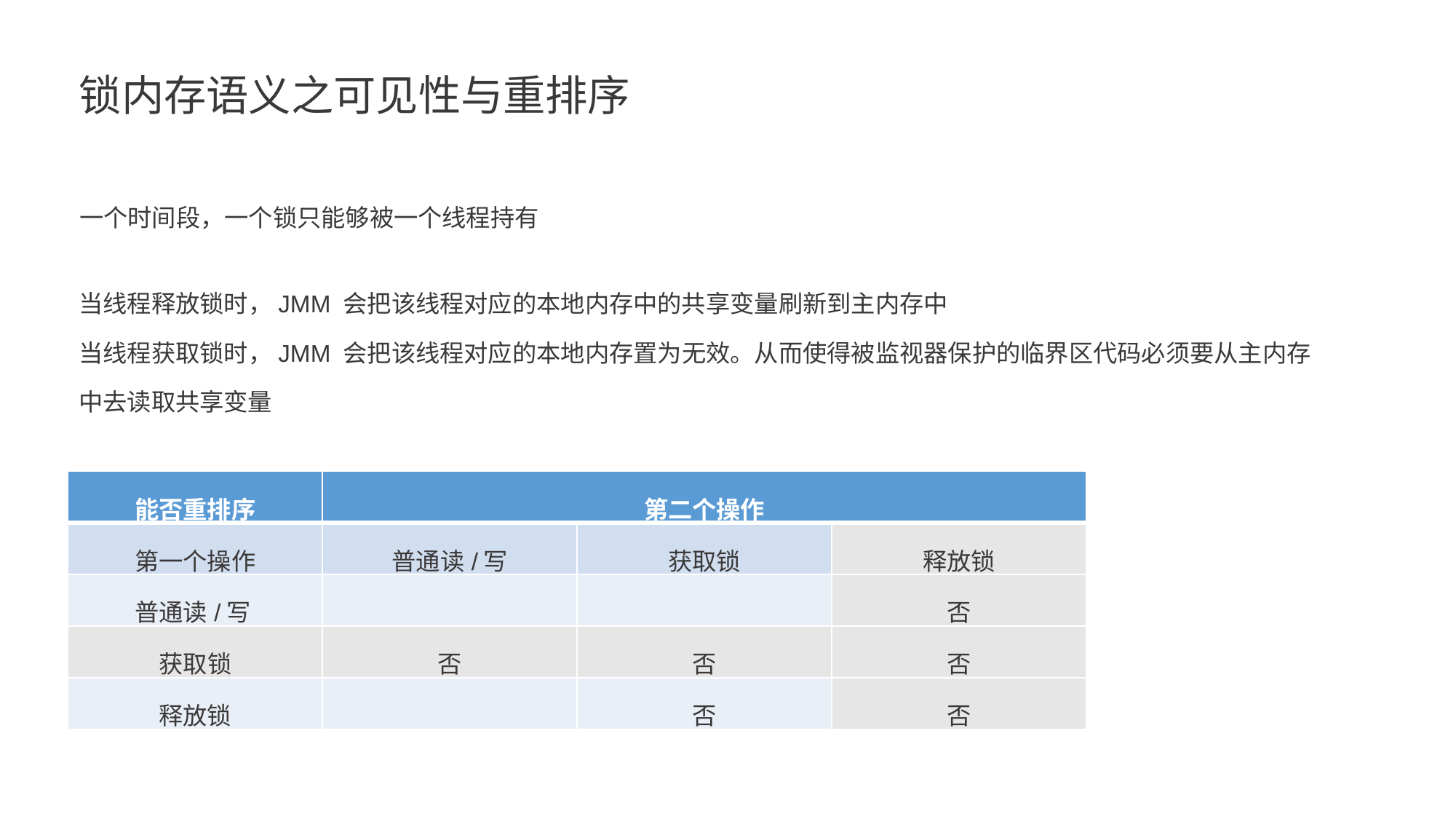

锁内存语义之可见性与重排序
一个时间段，一个锁只能够被一个线程持有
当线程释放锁时，JMM 会把该线程对应的本地内存中的共享变量刷新到主内存中
当线程获取锁时，JMM 会把该线程对应的本地内存置为无效。从而使得被监视器保护的临界区代码必须要从主内存中去读取共享变量
| 能否重排序 | 第二个操作 |  |  |
| --- | --- | --- | --- |
| 第一个操作 | 普通读/写 | 获取锁 | 释放锁 |
| 普通读/写 |  |  | 否 |
| 获取锁 | 否 | 否 | 否 |
| 释放锁 |  | 否 | 否 |